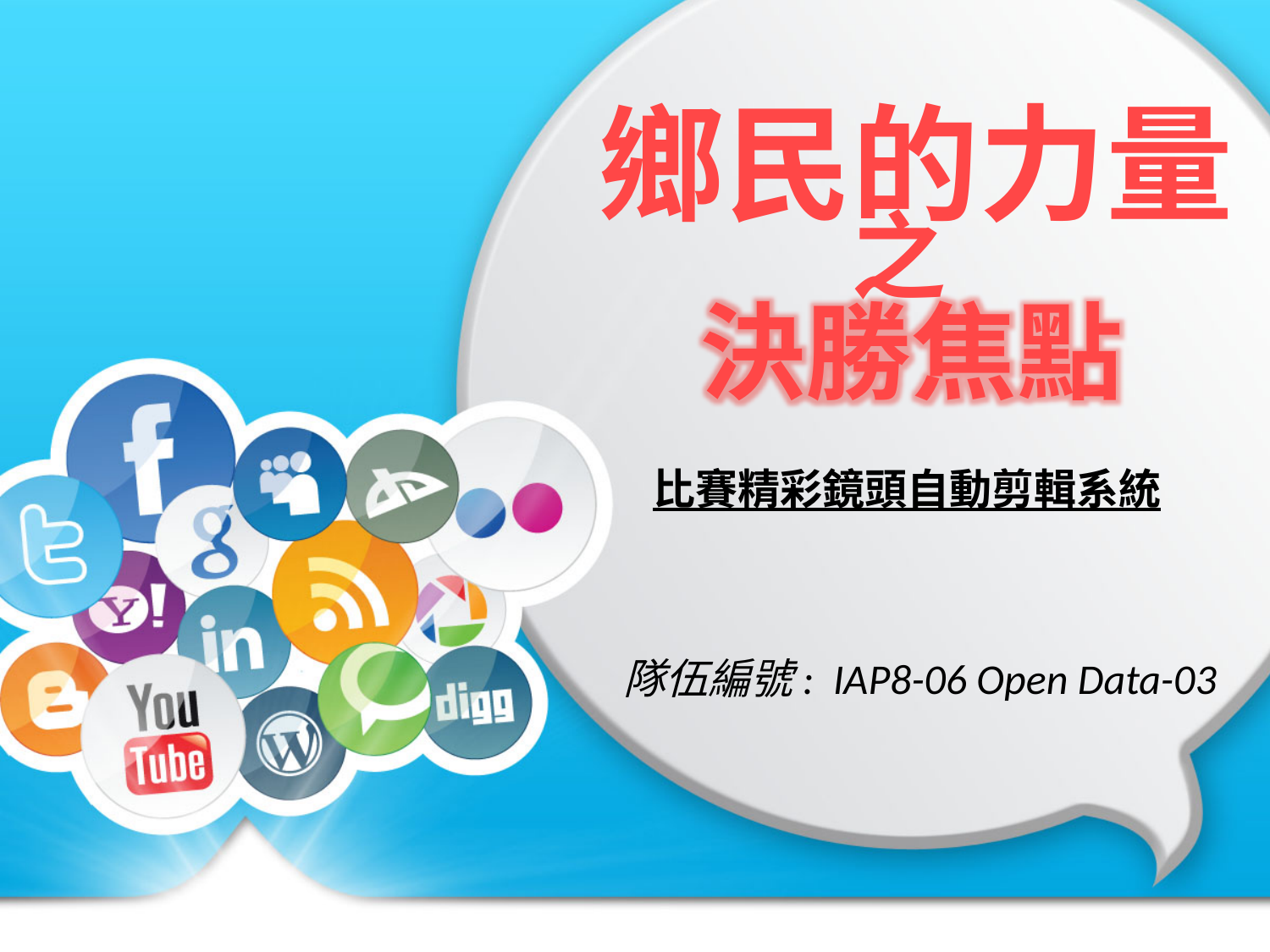

# 鄉民的力量
之
決勝焦點
比賽精彩鏡頭自動剪輯系統
隊伍編號:  IAP8-06 Open Data-03